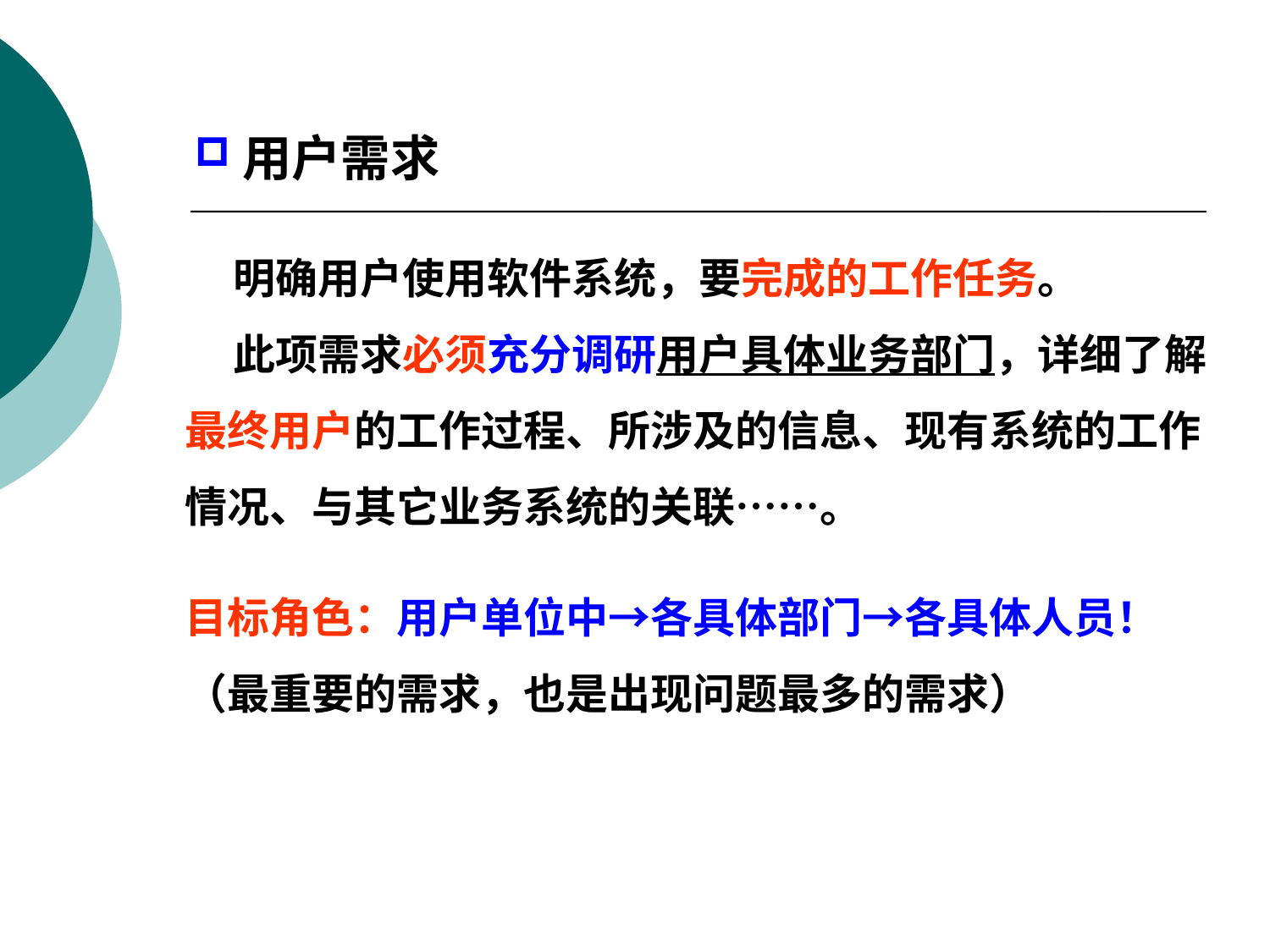

用户需求
    明确用户使用软件系统，要完成的工作任务。
    此项需求必须充分调研用户具体业务部门，详细了解最终用户的工作过程、所涉及的信息、现有系统的工作情况、与其它业务系统的关联……。
目标角色：用户单位中→各具体部门→各具体人员！
（最重要的需求，也是出现问题最多的需求）